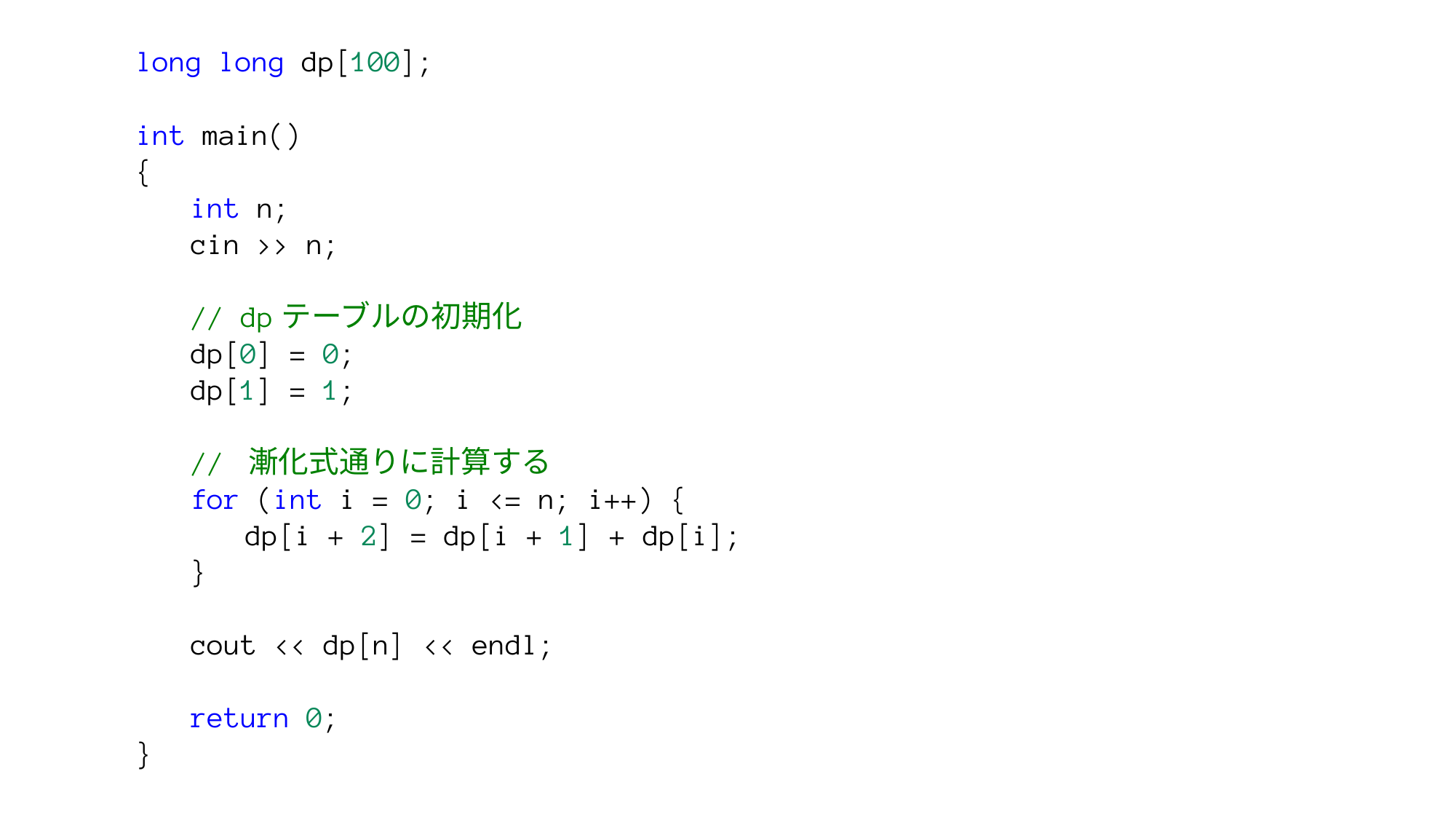

long long dp[100];
int main()
{
int n;
cin >> n;
// dpテーブルの初期化
dp[0] = 0;
dp[1] = 1;
// 漸化式通りに計算する
for (int i = 0; i <= n; i++) {
dp[i + 2] = dp[i + 1] + dp[i];
}
cout << dp[n] << endl;
return 0;
}